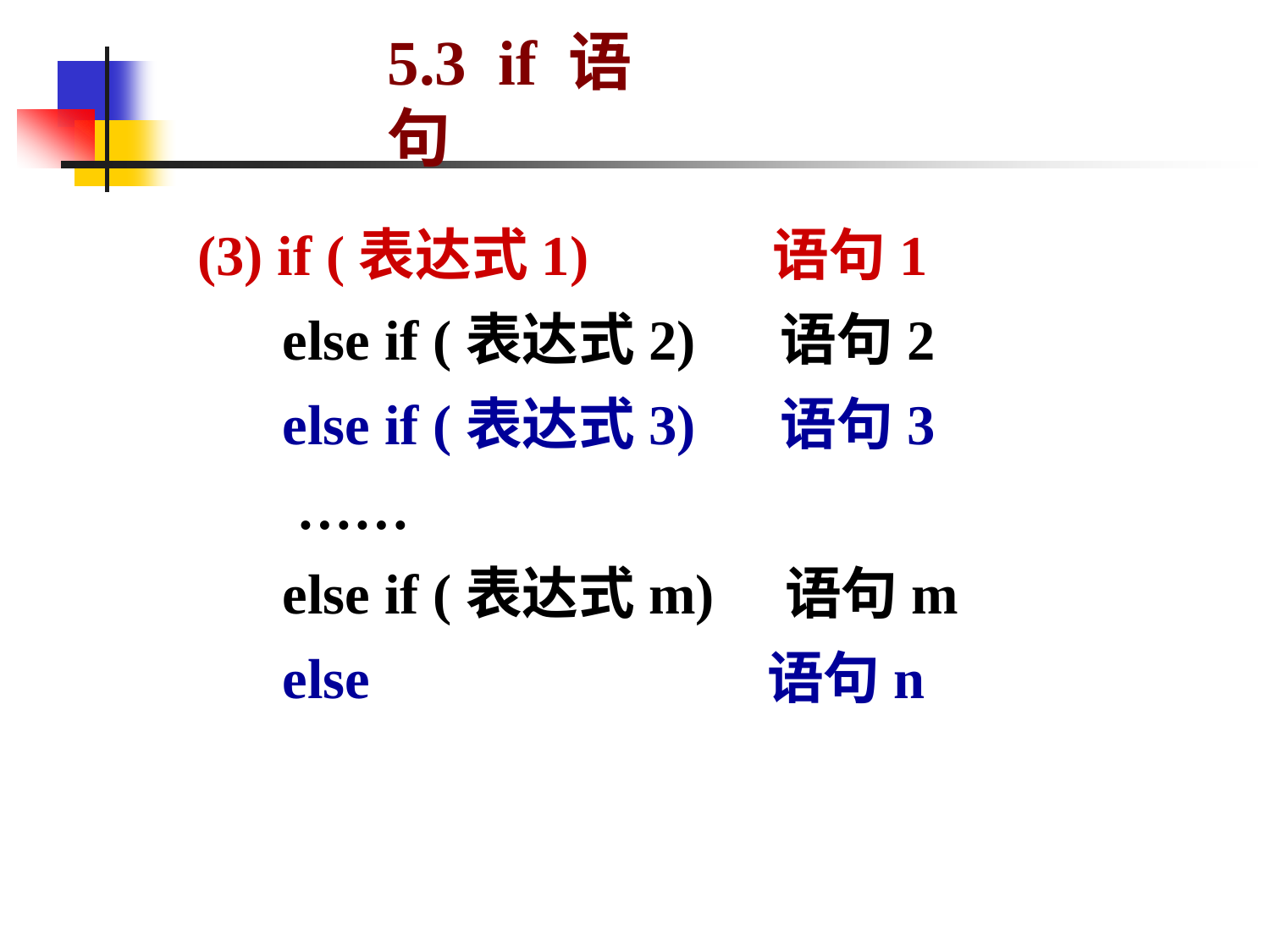

5.3  if 语句
(3) if (表达式1)            语句1
      else if (表达式2)     语句2
      else if (表达式3)     语句3
       ……
      else if (表达式m)    语句m
      else                           语句n